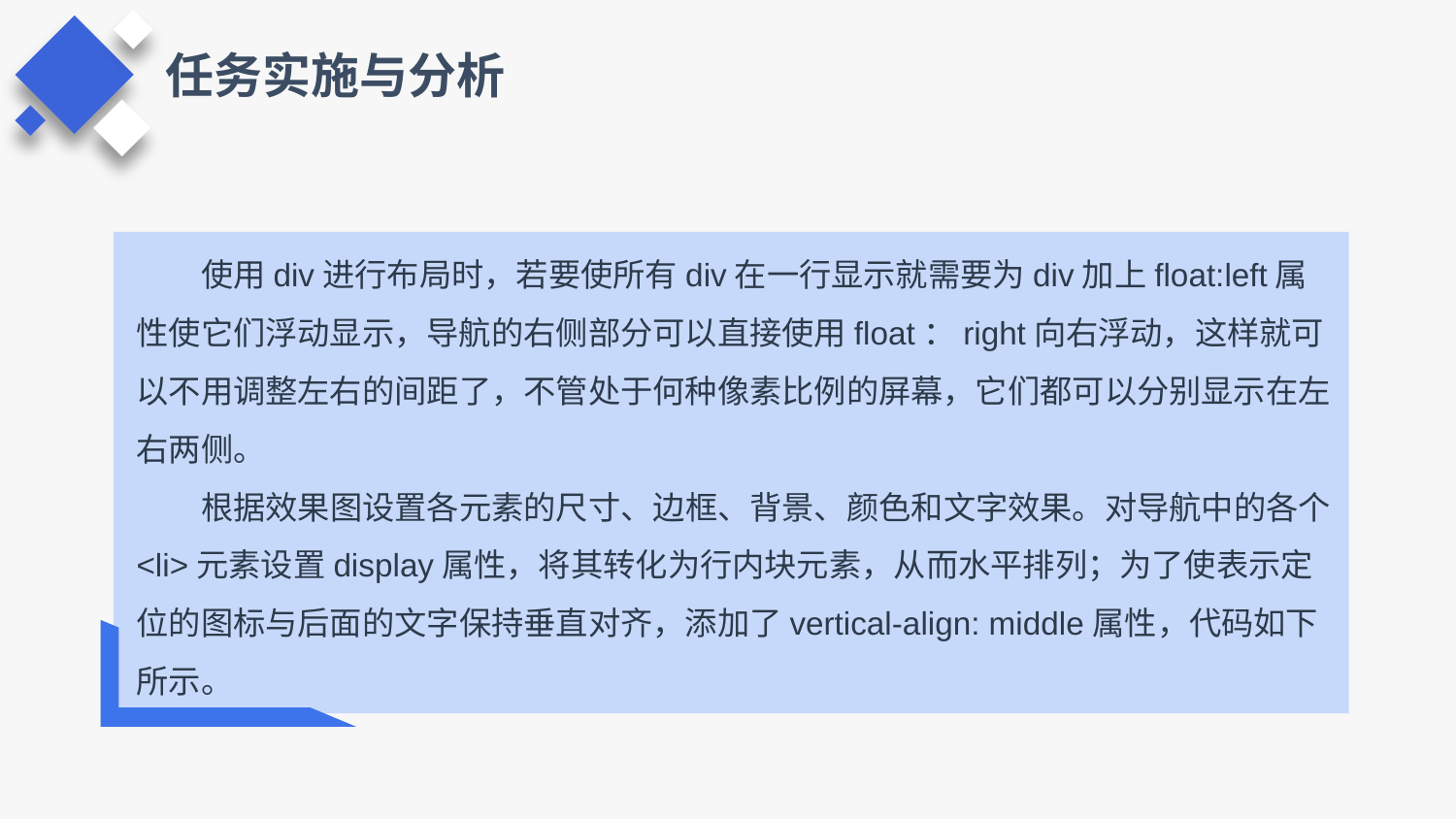

任务实施与分析

使用div进行布局时，若要使所有div在一行显示就需要为div加上float:left属性使它们浮动显示，导航的右侧部分可以直接使用float：right向右浮动，这样就可以不用调整左右的间距了，不管处于何种像素比例的屏幕，它们都可以分别显示在左右两侧。
根据效果图设置各元素的尺寸、边框、背景、颜色和文字效果。对导航中的各个<li>元素设置display属性，将其转化为行内块元素，从而水平排列；为了使表示定位的图标与后面的文字保持垂直对齐，添加了vertical-align: middle属性，代码如下所示。